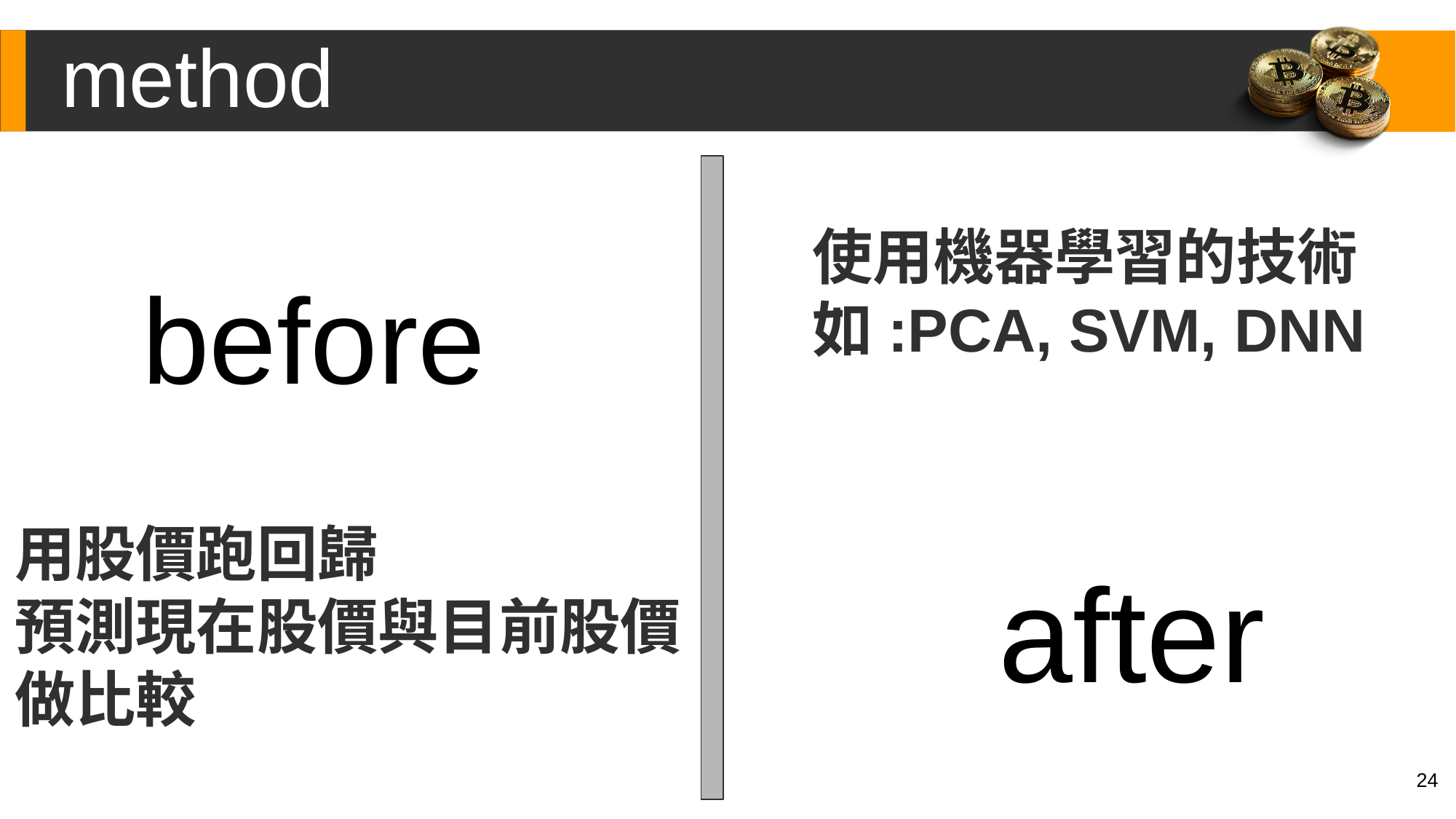

method

使用機器學習的技術
如:PCA, SVM, DNN
before
用股價跑回歸
預測現在股價與目前股價做比較
after
24